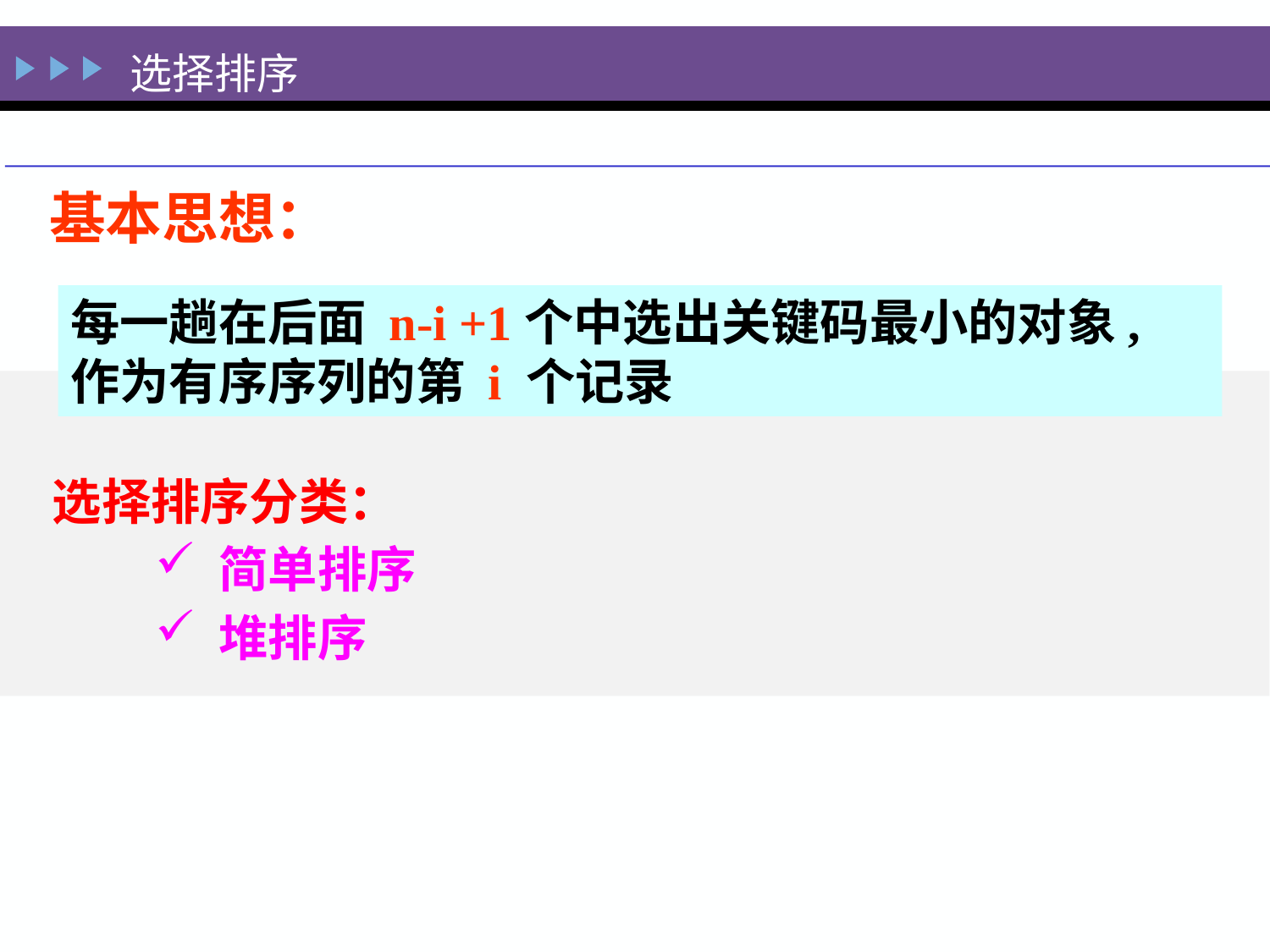

选择排序

基本思想：
每一趟在后面 n-i +1个中选出关键码最小的对象, 作为有序序列的第 i 个记录

选择排序分类：
简单排序
堆排序